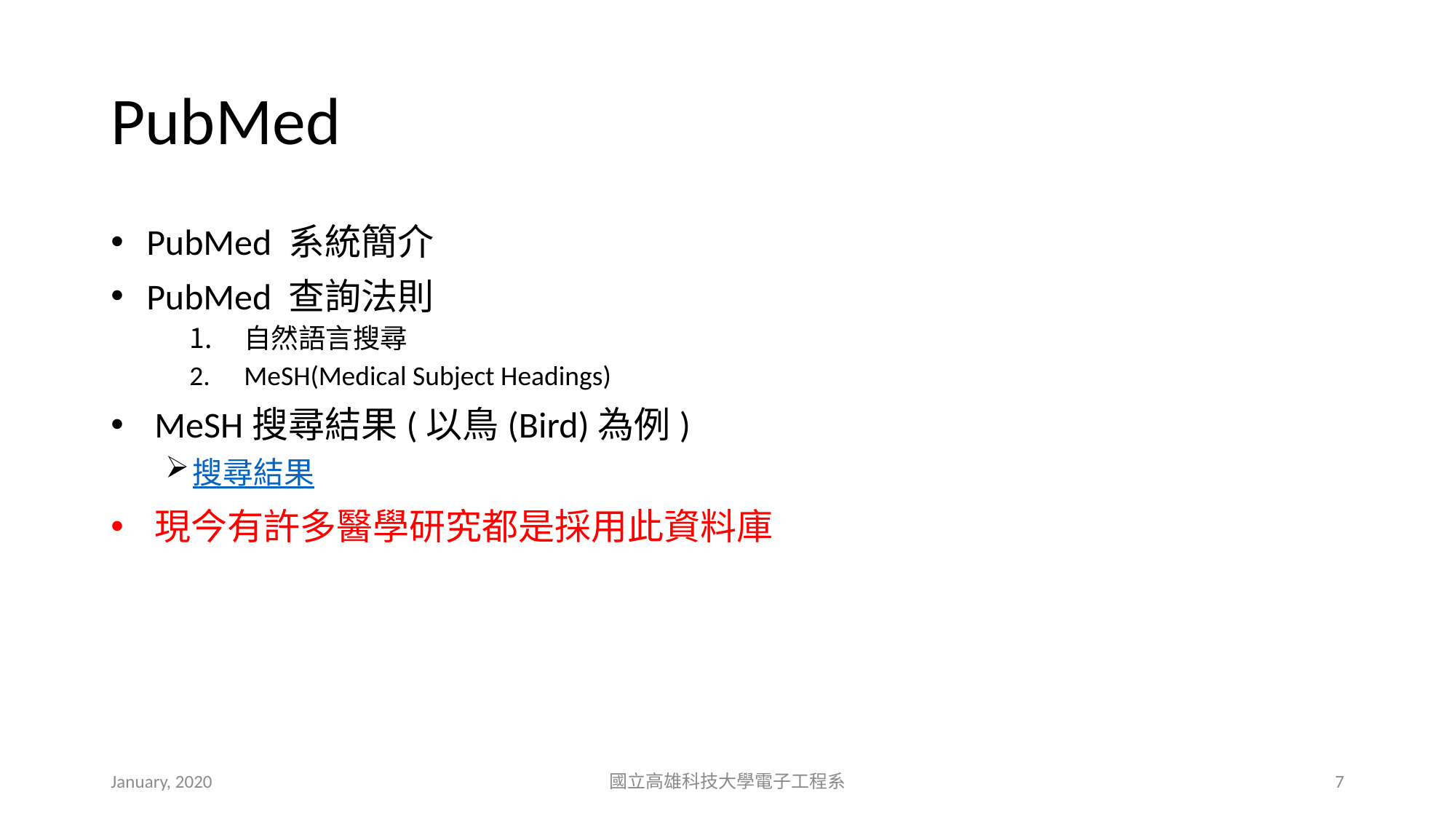

# PubMed
 PubMed 系統簡介
 PubMed 查詢法則
自然語言搜尋
MeSH(Medical Subject Headings)
MeSH搜尋結果(以鳥(Bird)為例)
搜尋結果
現今有許多醫學研究都是採用此資料庫
January, 2020
國立高雄科技大學電子工程系
7